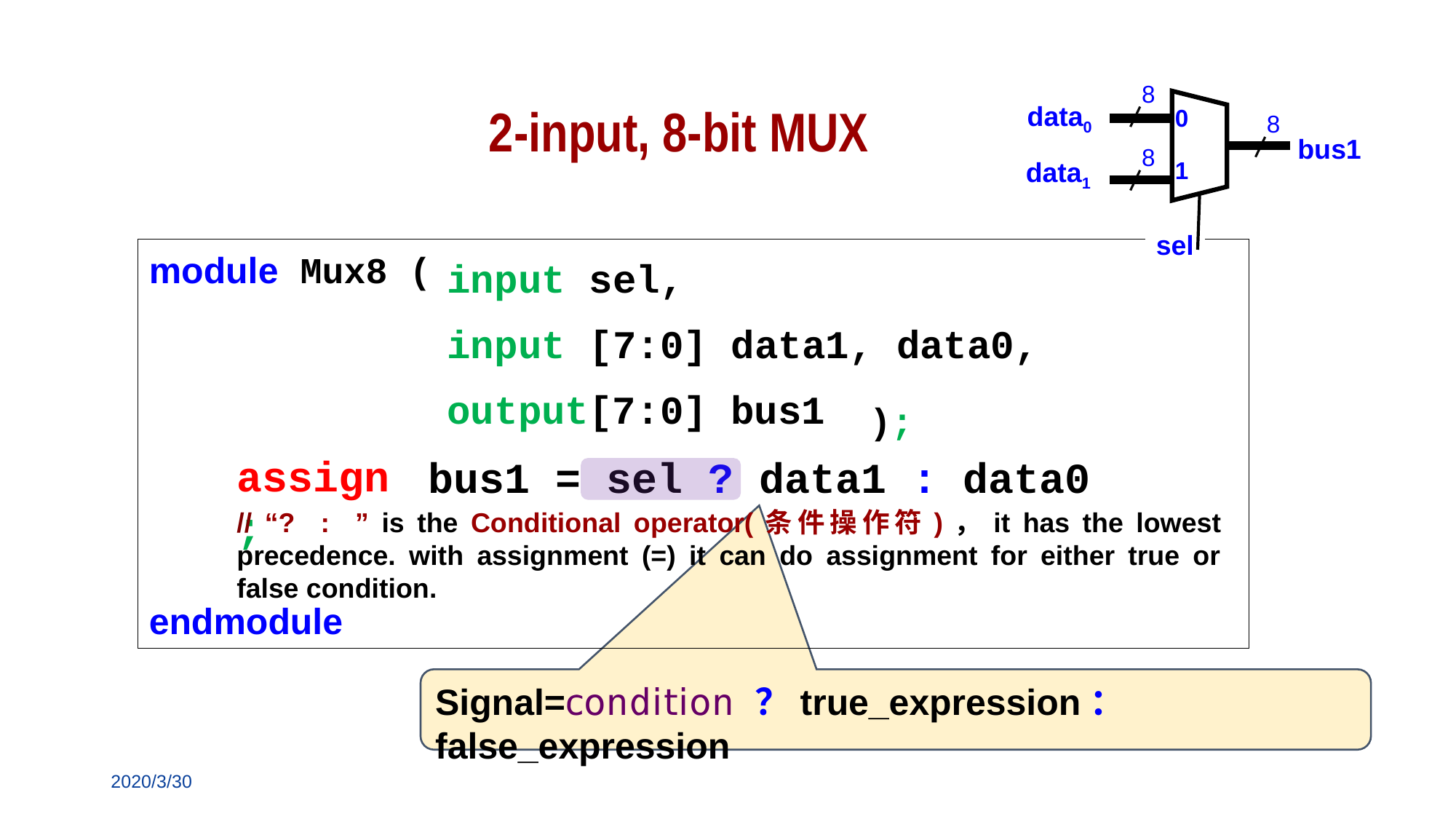

8
data0
0

bus1
data1
1
sel
8
8
# 2-input, 8-bit MUX
module Mux8 (

                                 );

endmodule
input sel,
input [7:0] data1, data0,
output[7:0] bus1
assign                               ;
bus1 = sel ? data1 : data0

// “?  :  ” is the Conditional operator(条件操作符)，it has the lowest precedence. with assignment (=) it can do assignment for either true or false condition.
Signal=condition ？true_expression：false_expression
2020/3/30